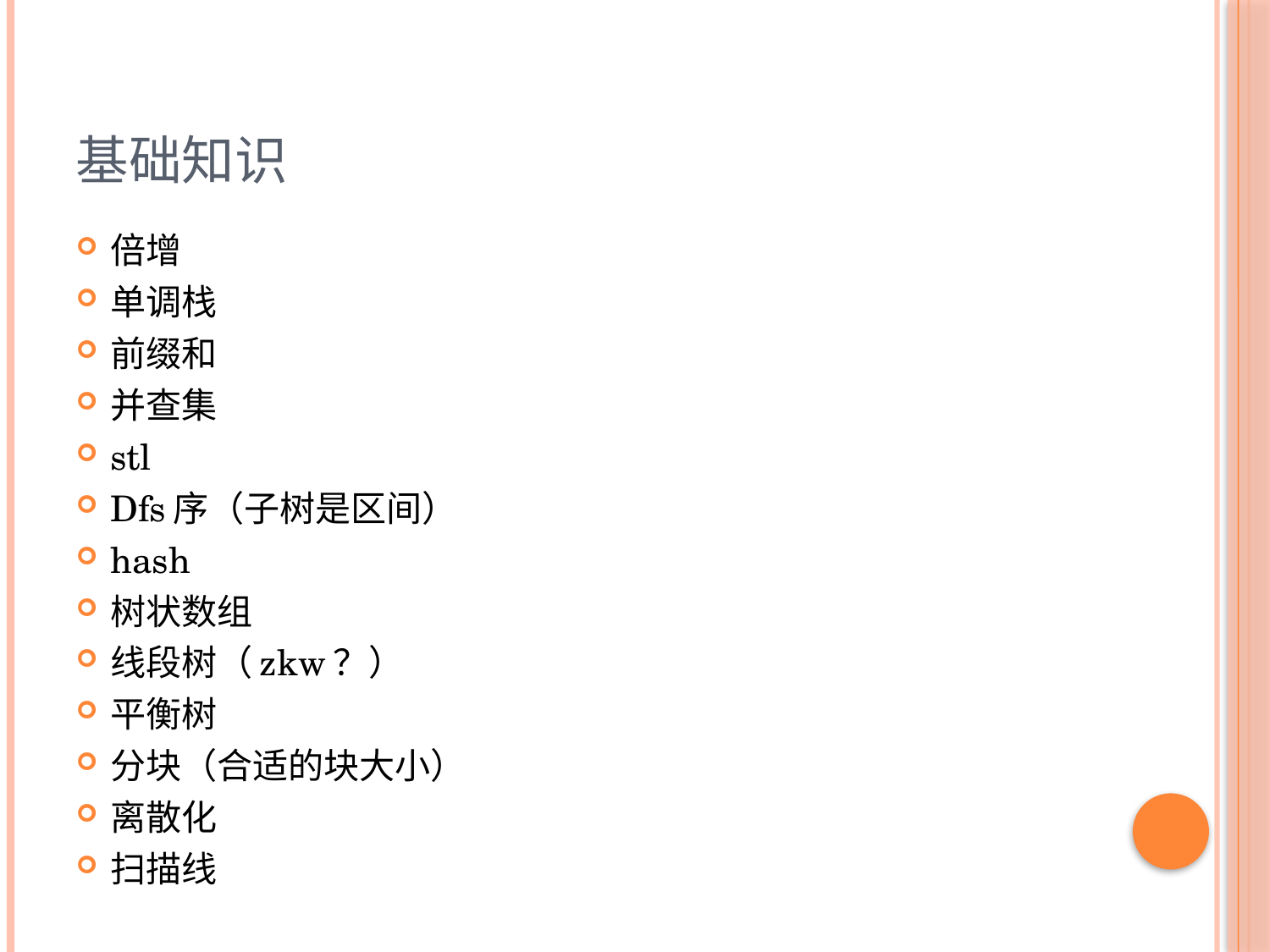

# 基础知识
倍增
单调栈
前缀和
并查集
stl
Dfs序（子树是区间）
hash
树状数组
线段树（zkw？）
平衡树
分块（合适的块大小）
离散化
扫描线